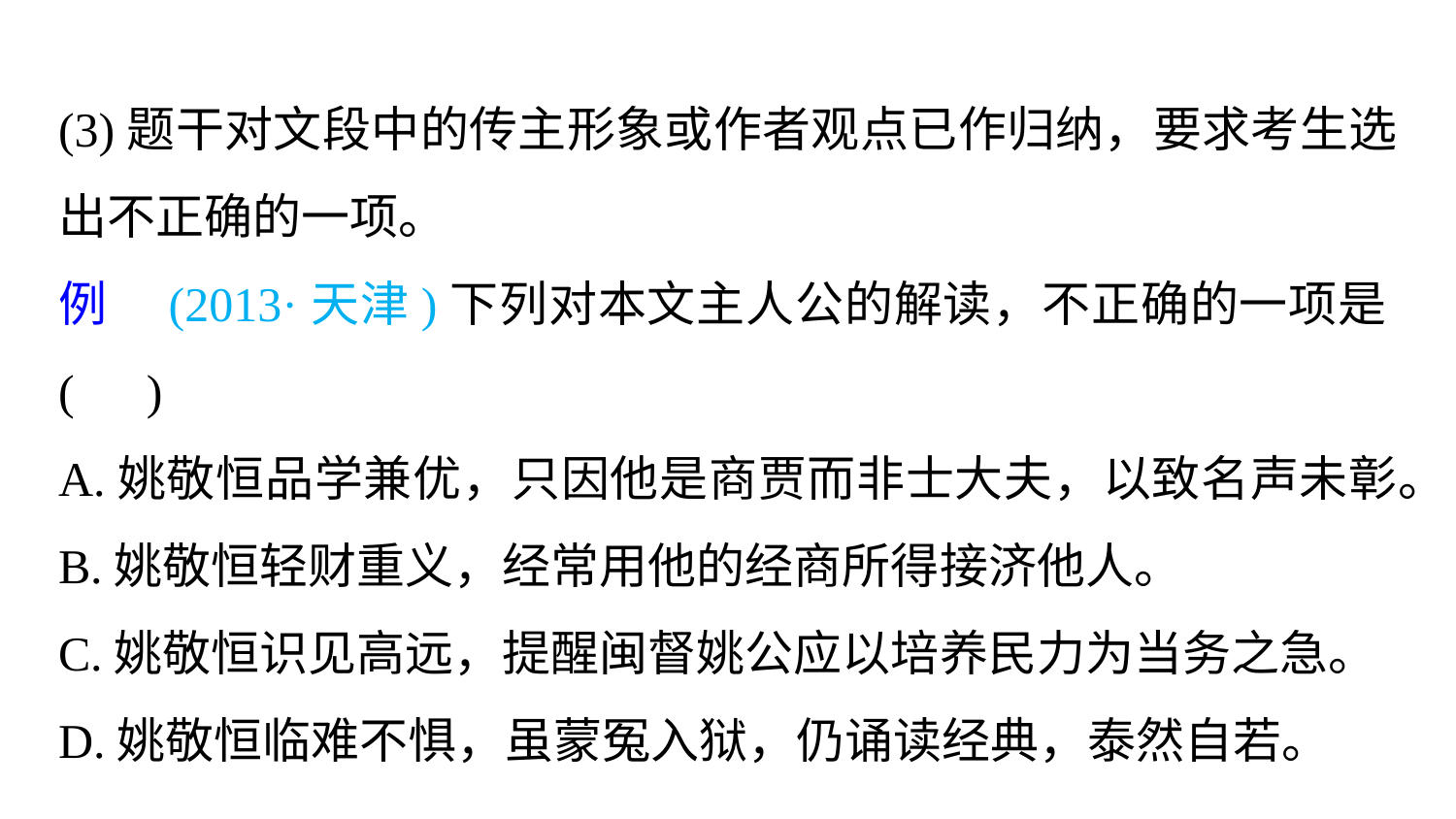

(3)题干对文段中的传主形象或作者观点已作归纳，要求考生选出不正确的一项。
例　(2013·天津)下列对本文主人公的解读，不正确的一项是(　)
A.姚敬恒品学兼优，只因他是商贾而非士大夫，以致名声未彰。
B.姚敬恒轻财重义，经常用他的经商所得接济他人。
C.姚敬恒识见高远，提醒闽督姚公应以培养民力为当务之急。
D.姚敬恒临难不惧，虽蒙冤入狱，仍诵读经典，泰然自若。